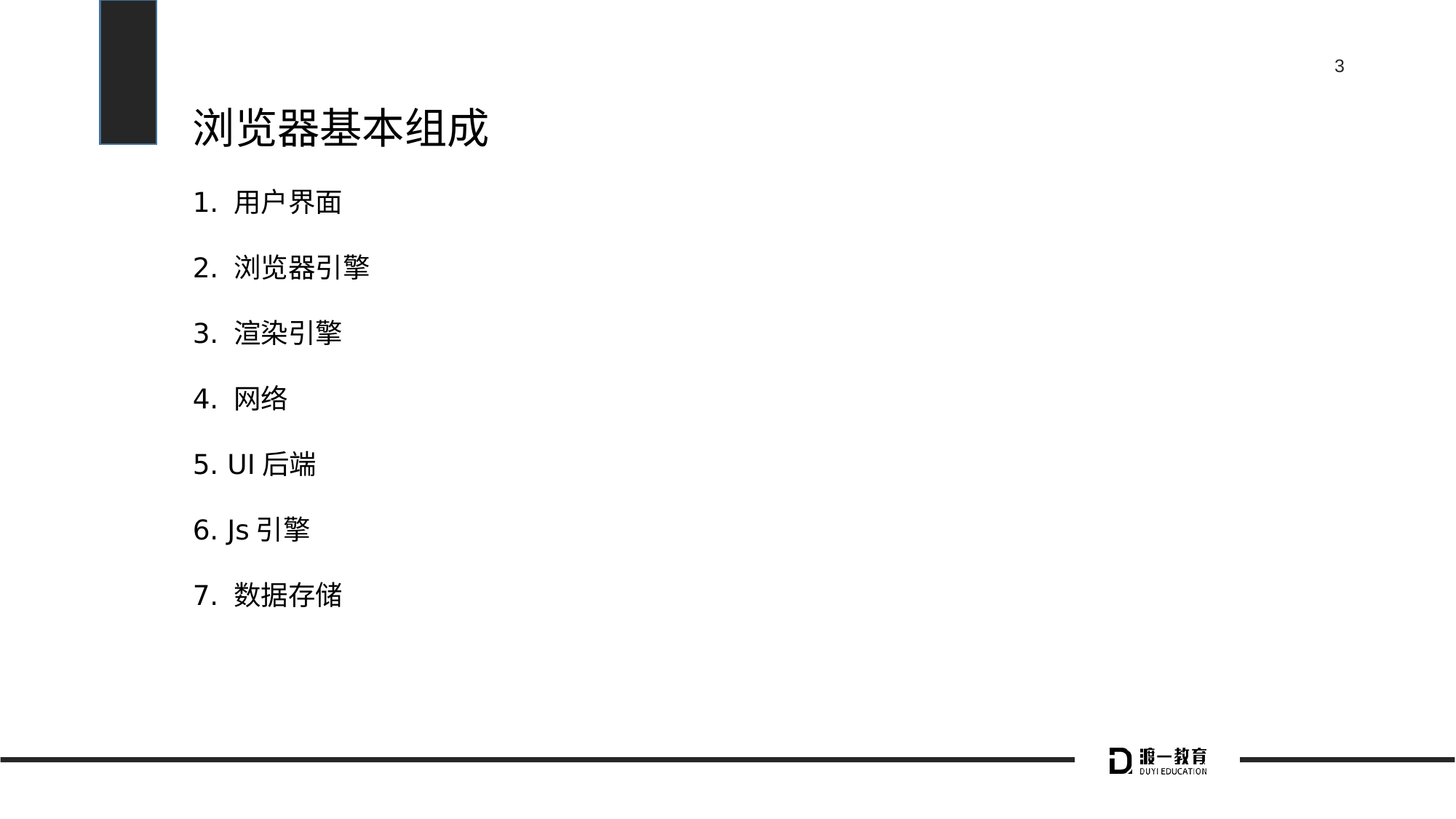

# 浏览器基本组成
1. 用户界面

2. 浏览器引擎

3. 渲染引擎

4. 网络

5. UI后端

6. Js引擎

7. 数据存储